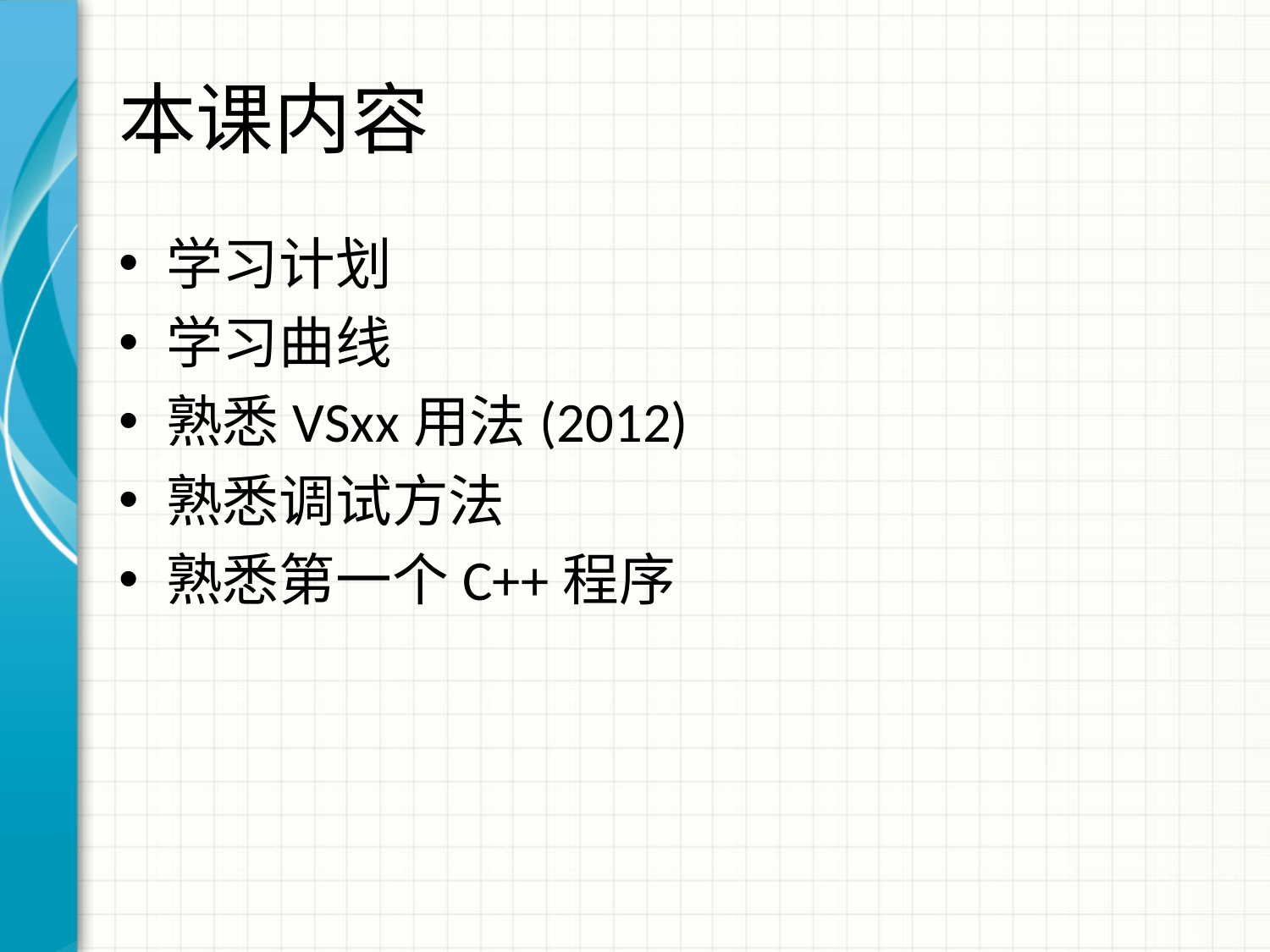

# 本课内容
学习计划
学习曲线
熟悉VSxx用法(2012)
熟悉调试方法
熟悉第一个C++程序